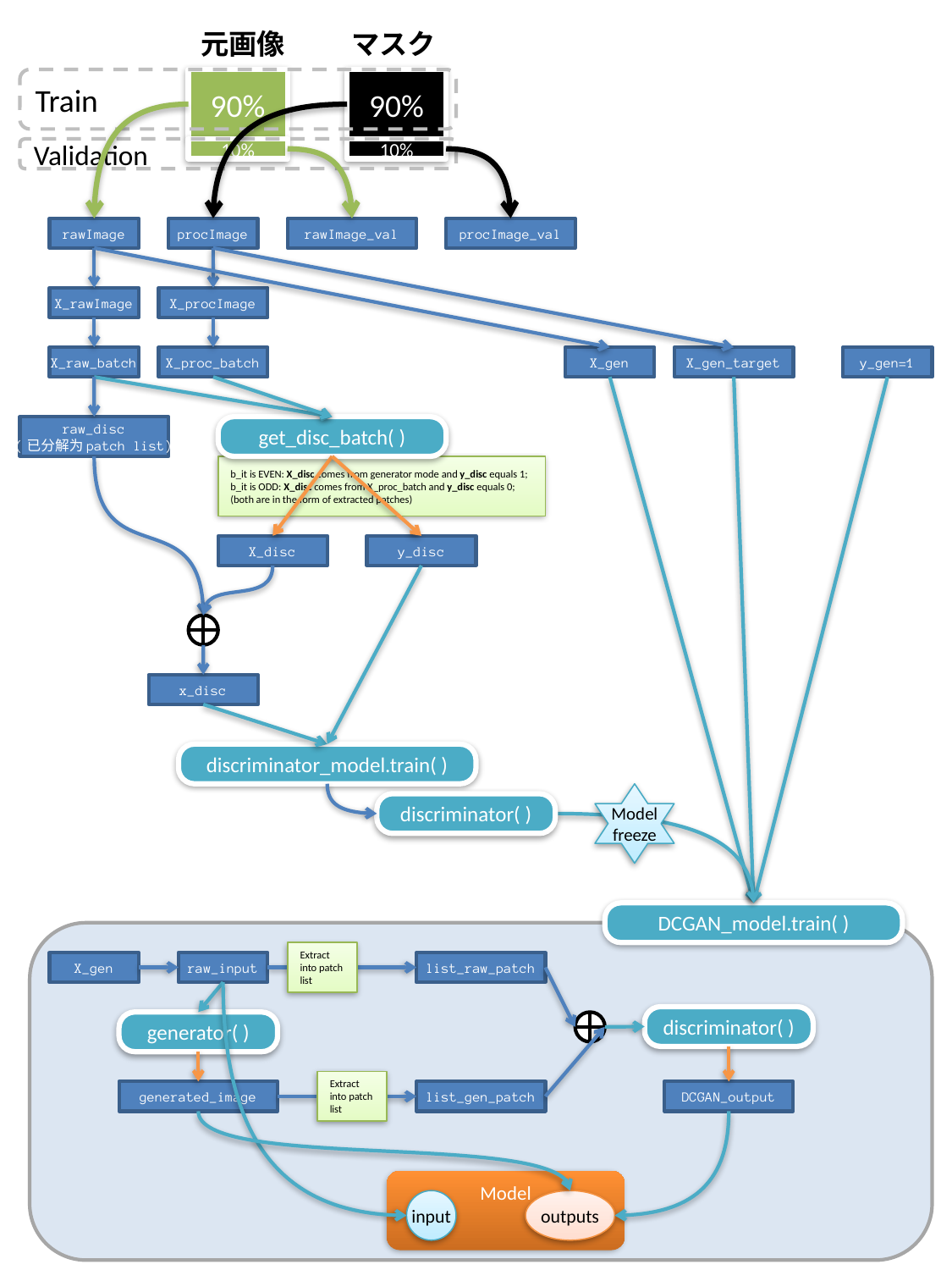

元画像
マスク
Train
90%
90%
Validation
10%
10%
rawImage
procImage
rawImage_val
procImage_val
X_rawImage
X_procImage
X_raw_batch
X_proc_batch
X_gen
X_gen_target
y_gen=1
raw_disc
(已分解为patch list)
get_disc_batch( )
b_it is EVEN: X_disc comes from generator mode and y_disc equals 1; b_it is ODD: X_disc comes from X_proc_batch and y_disc equals 0;
(both are in the form of extracted patches)
X_disc
y_disc

x_disc
discriminator_model.train( )
Model
freeze
discriminator( )
DCGAN_model.train( )

Extract into patch list
X_gen
raw_input
list_raw_patch
discriminator( )
generator( )

Extract into patch list
generated_image
list_gen_patch
DCGAN_output
Model
input
outputs